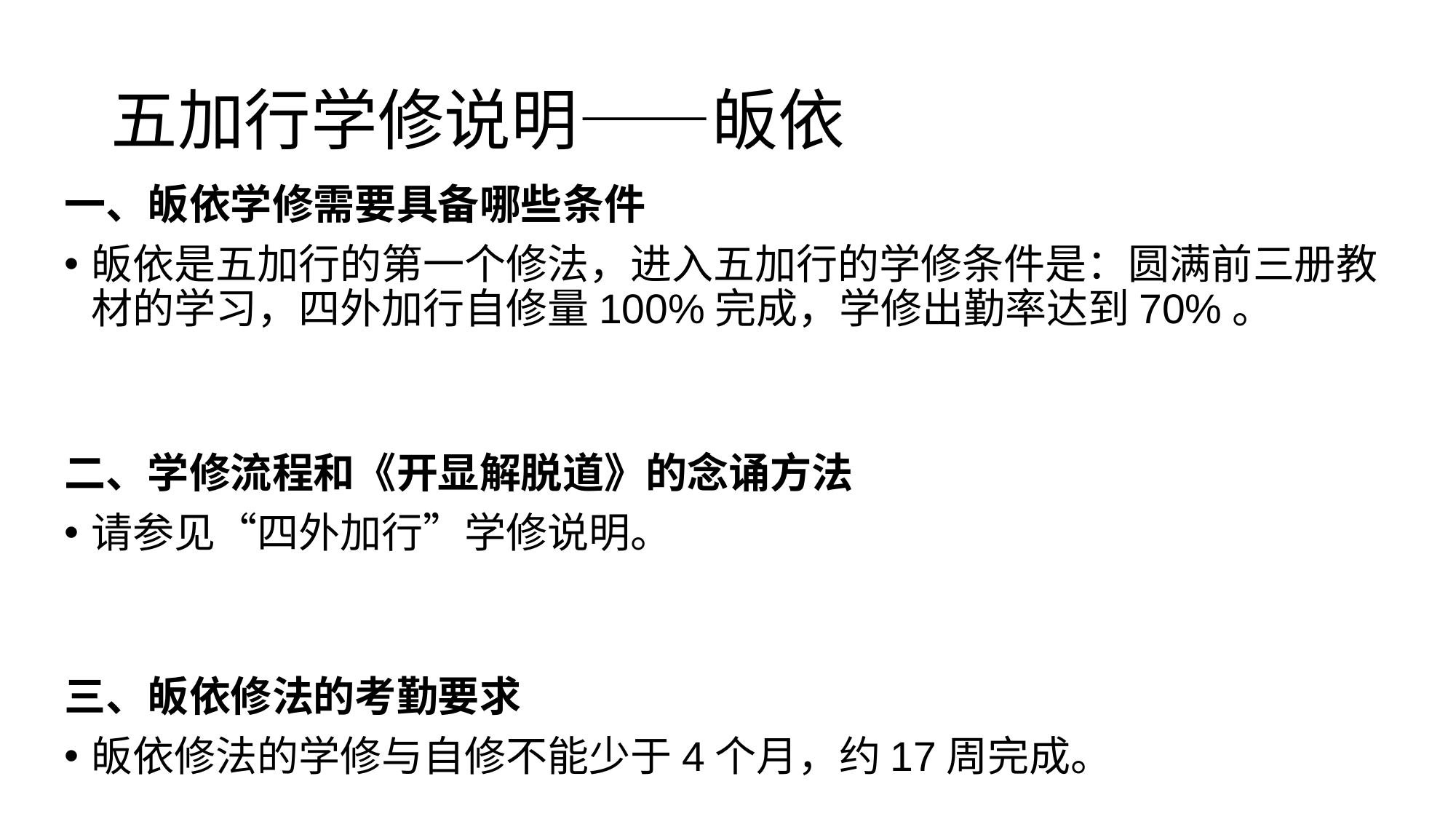

# 五加行学修说明——皈依
一、皈依学修需要具备哪些条件
皈依是五加行的第一个修法，进入五加行的学修条件是：圆满前三册教材的学习，四外加行自修量100%完成，学修出勤率达到70%。

二、学修流程和《开显解脱道》的念诵方法
请参见“四外加行”学修说明。

三、皈依修法的考勤要求
皈依修法的学修与自修不能少于4个月，约17周完成。